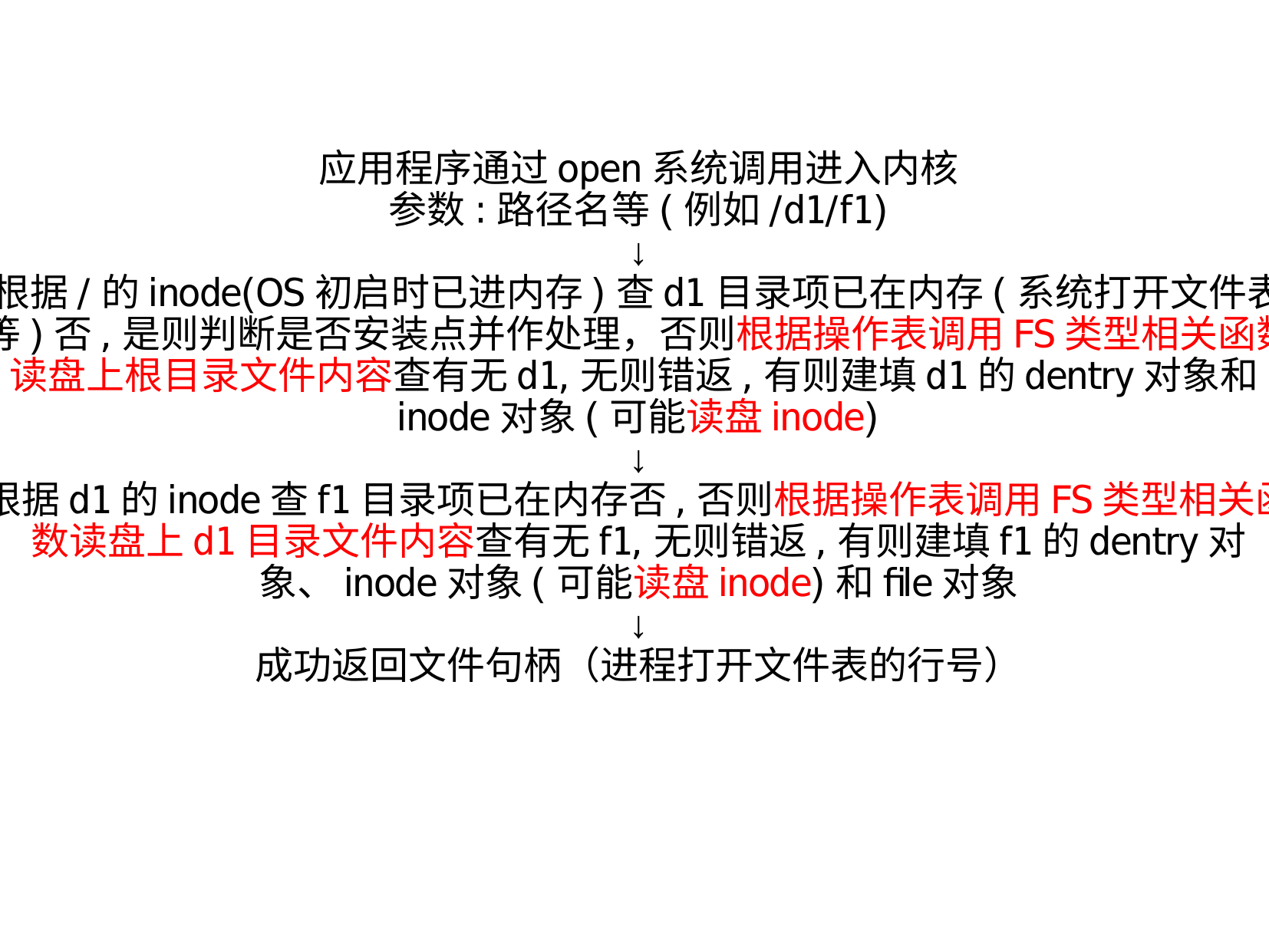

应用程序通过open系统调用进入内核
参数:路径名等(例如/d1/f1)
↓
根据/的inode(OS初启时已进内存)查d1目录项已在内存(系统打开文件表等)否,是则判断是否安装点并作处理，否则根据操作表调用FS类型相关函数读盘上根目录文件内容查有无d1,无则错返,有则建填d1的dentry对象和inode对象(可能读盘inode)
↓
根据d1的inode查f1目录项已在内存否,否则根据操作表调用FS类型相关函数读盘上d1目录文件内容查有无f1,无则错返,有则建填f1的dentry对象、inode对象(可能读盘inode)和file对象
↓
成功返回文件句柄（进程打开文件表的行号）